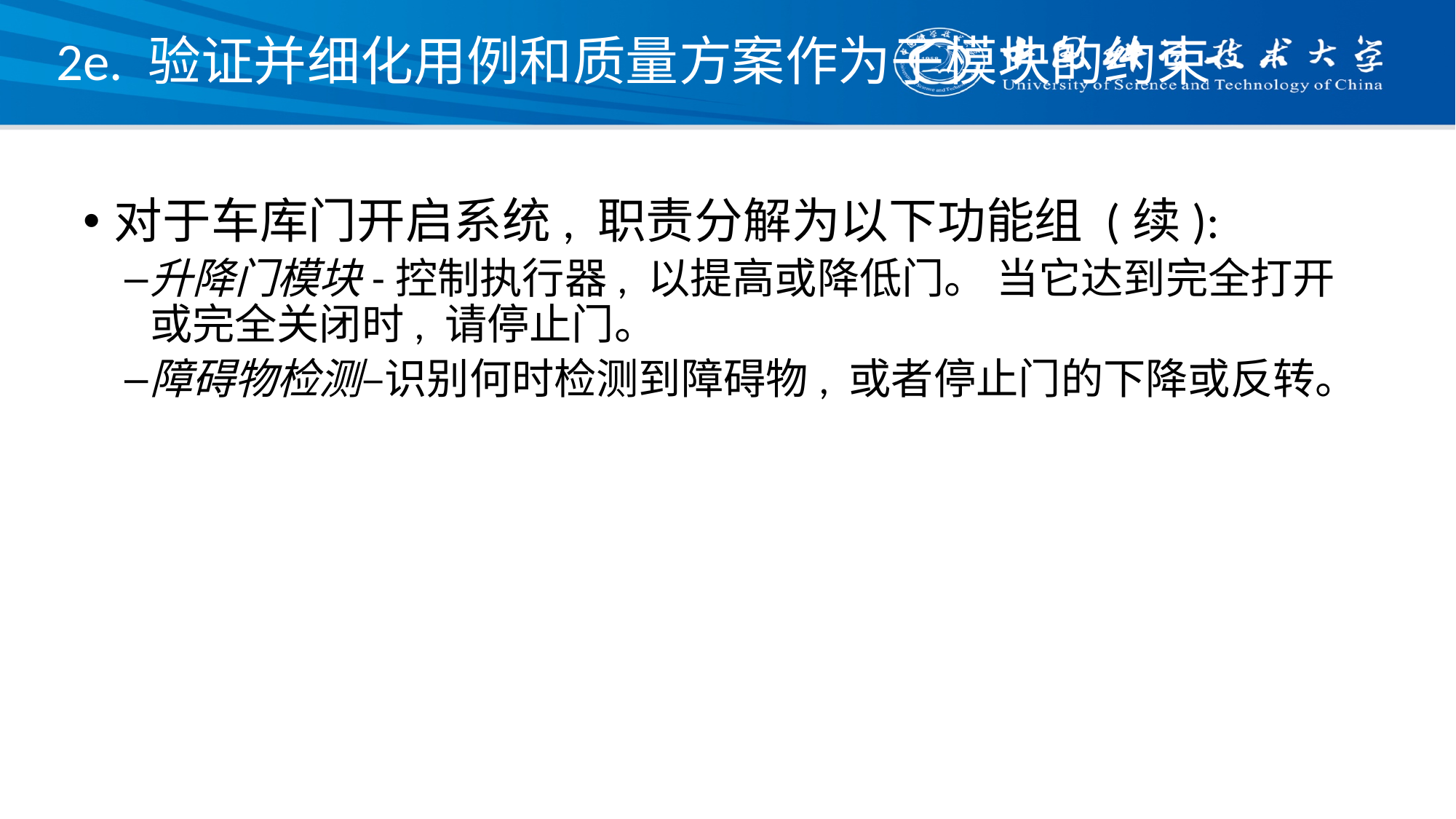

# 2e. 验证并细化用例和质量方案作为子模块的约束
对于车库门开启系统, 职责分解为以下功能组 (续):
升降门模块-控制执行器, 以提高或降低门。 当它达到完全打开或完全关闭时, 请停止门。
障碍物检测–识别何时检测到障碍物, 或者停止门的下降或反转。